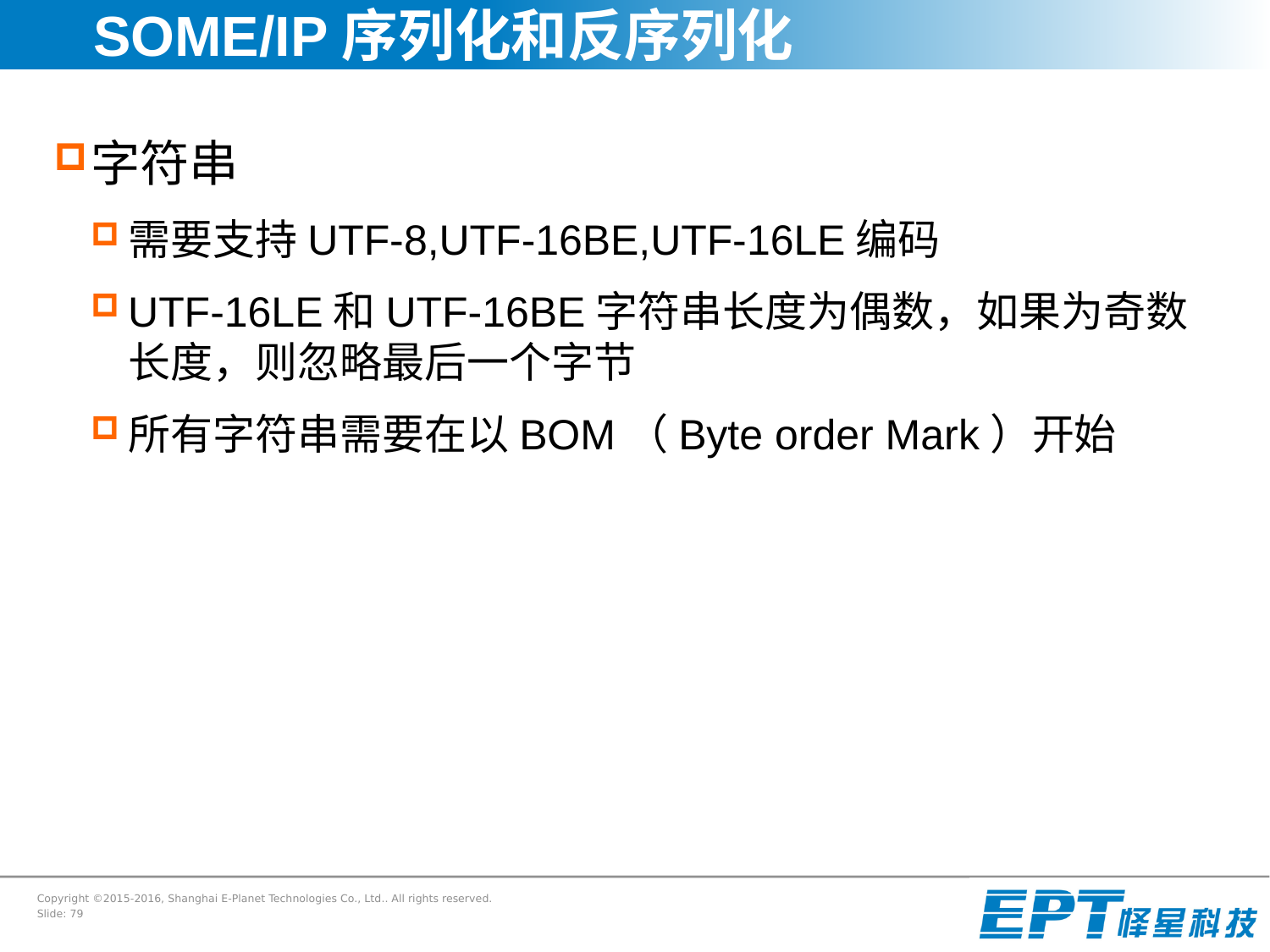

# SOME/IP序列化和反序列化
字符串
需要支持UTF-8,UTF-16BE,UTF-16LE编码
UTF-16LE和UTF-16BE字符串长度为偶数，如果为奇数长度，则忽略最后一个字节
所有字符串需要在以BOM（Byte order Mark）开始